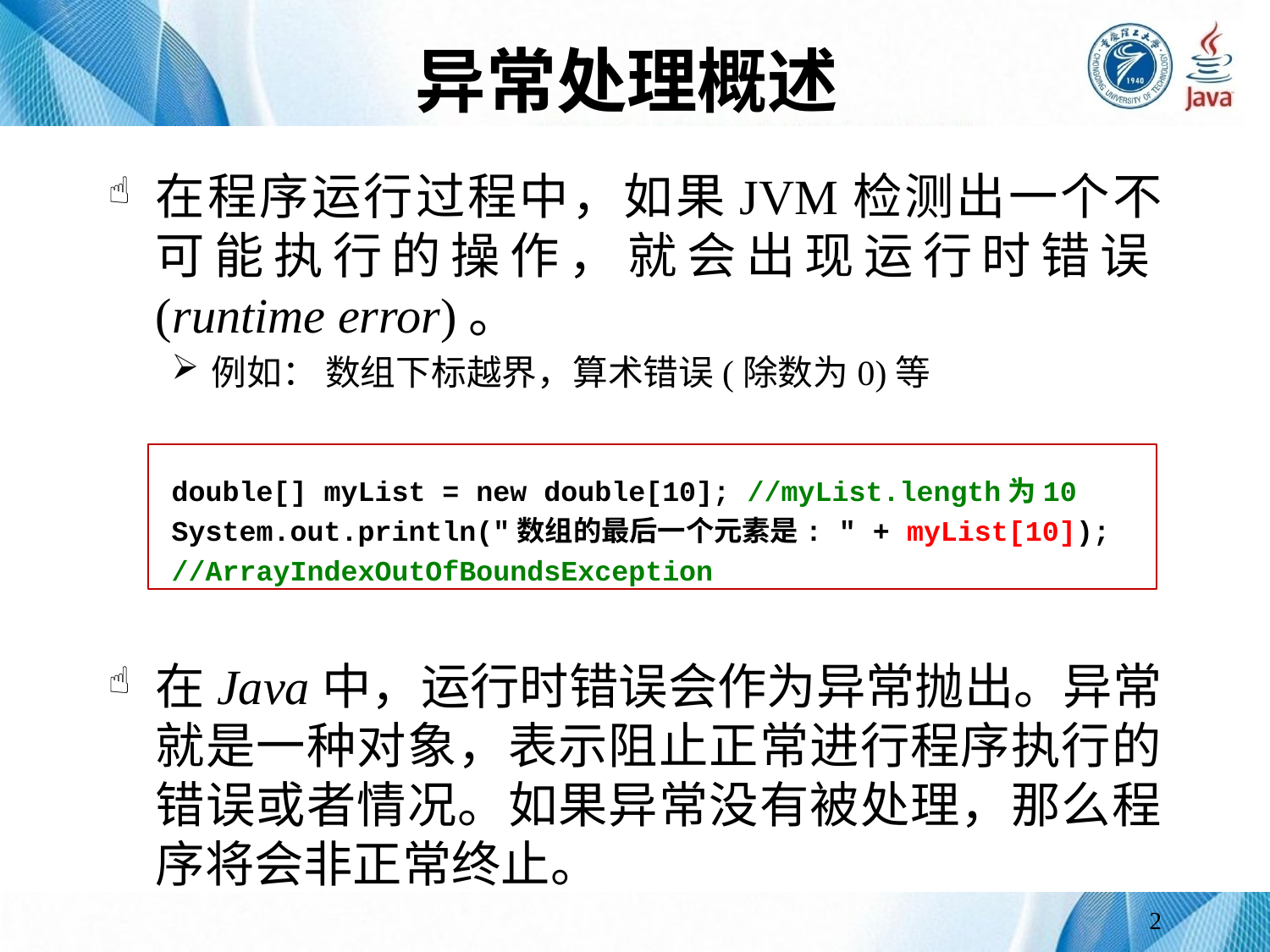

# 异常处理概述
在程序运行过程中，如果JVM检测出一个不可能执行的操作，就会出现运行时错误(runtime error)。
例如： 数组下标越界，算术错误(除数为0)等

double[] myList = new double[10]; //myList.length为10
System.out.println("数组的最后一个元素是: " + myList[10]);
//ArrayIndexOutOfBoundsException

在Java中，运行时错误会作为异常抛出。异常就是一种对象，表示阻止正常进行程序执行的错误或者情况。如果异常没有被处理，那么程序将会非正常终止。

2